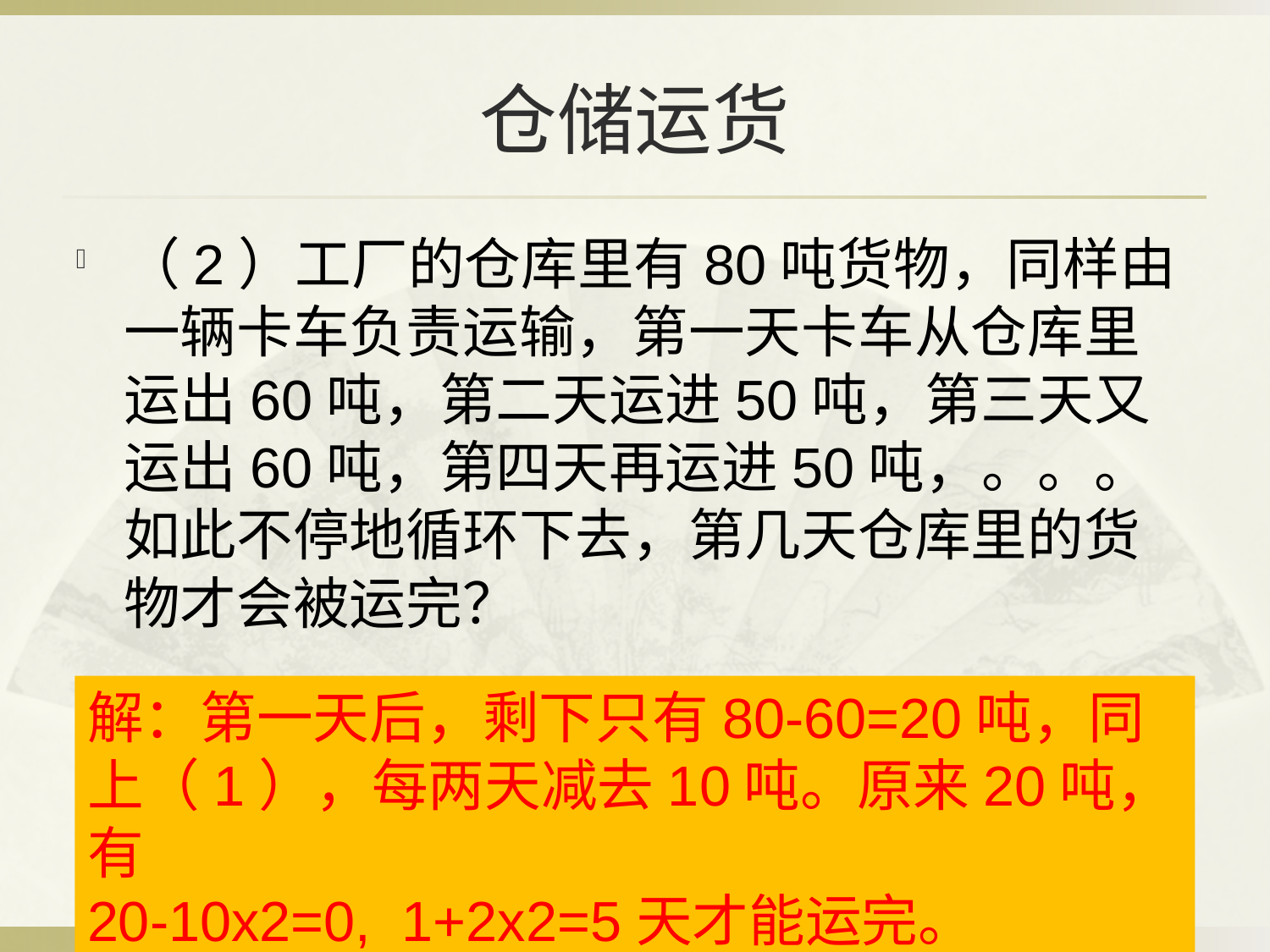

# 仓储运货
（2）工厂的仓库里有80吨货物，同样由一辆卡车负责运输，第一天卡车从仓库里运出60吨，第二天运进50吨，第三天又运出60吨，第四天再运进50吨，。。。如此不停地循环下去，第几天仓库里的货物才会被运完？
解：第一天后，剩下只有80-60=20吨，同上（1），每两天减去10吨。原来20吨，有
20-10x2=0,  1+2x2=5天才能运完。